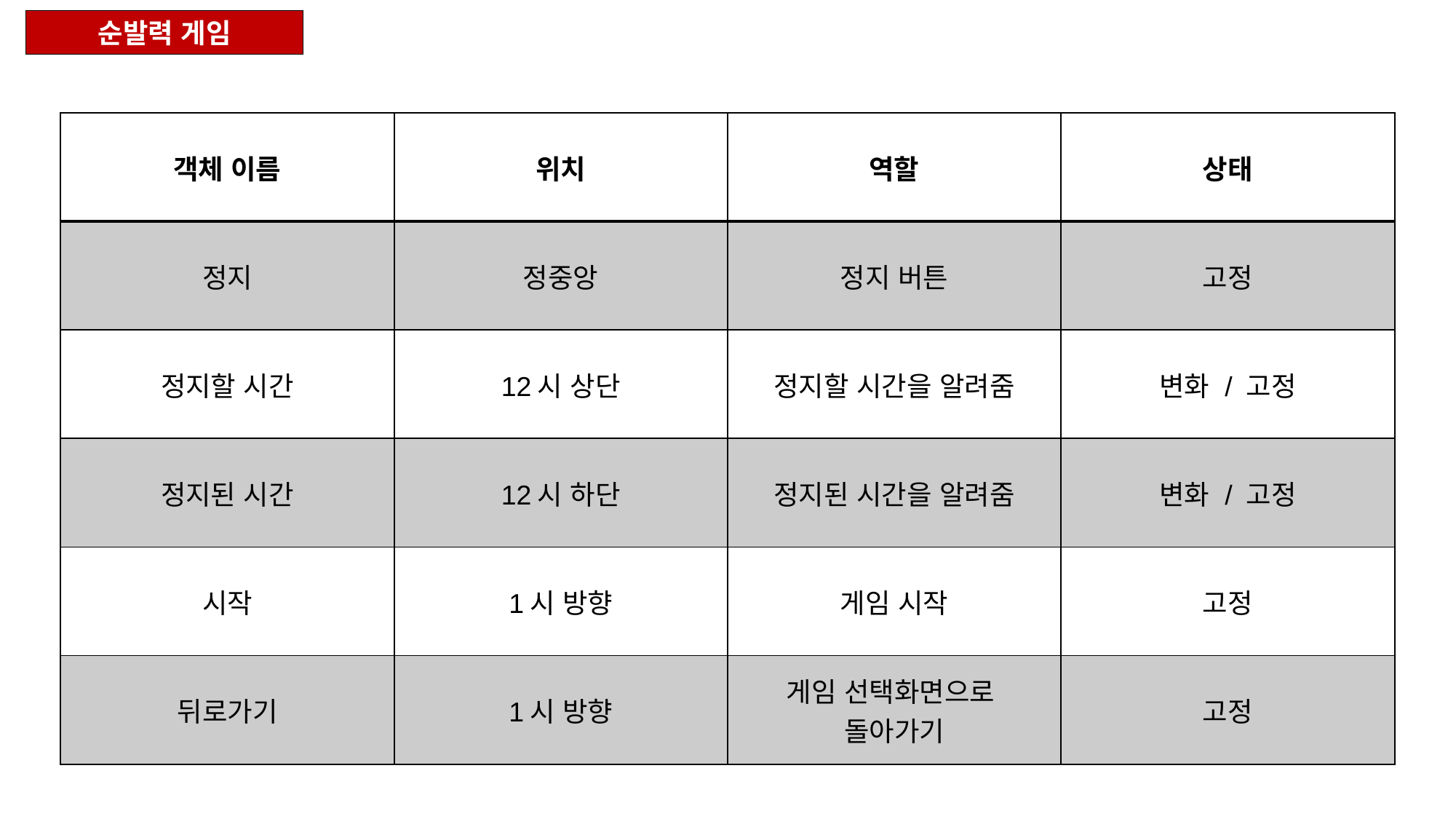

순발력 게임
| 객체 이름 | 위치 | 역할 | 상태 |
| --- | --- | --- | --- |
| 정지 | 정중앙 | 정지 버튼 | 고정 |
| 정지할 시간 | 12시 상단 | 정지할 시간을 알려줌 | 변화 / 고정 |
| 정지된 시간 | 12시 하단 | 정지된 시간을 알려줌 | 변화 / 고정 |
| 시작 | 1시 방향 | 게임 시작 | 고정 |
| 뒤로가기 | 1시 방향 | 게임 선택화면으로 돌아가기 | 고정 |